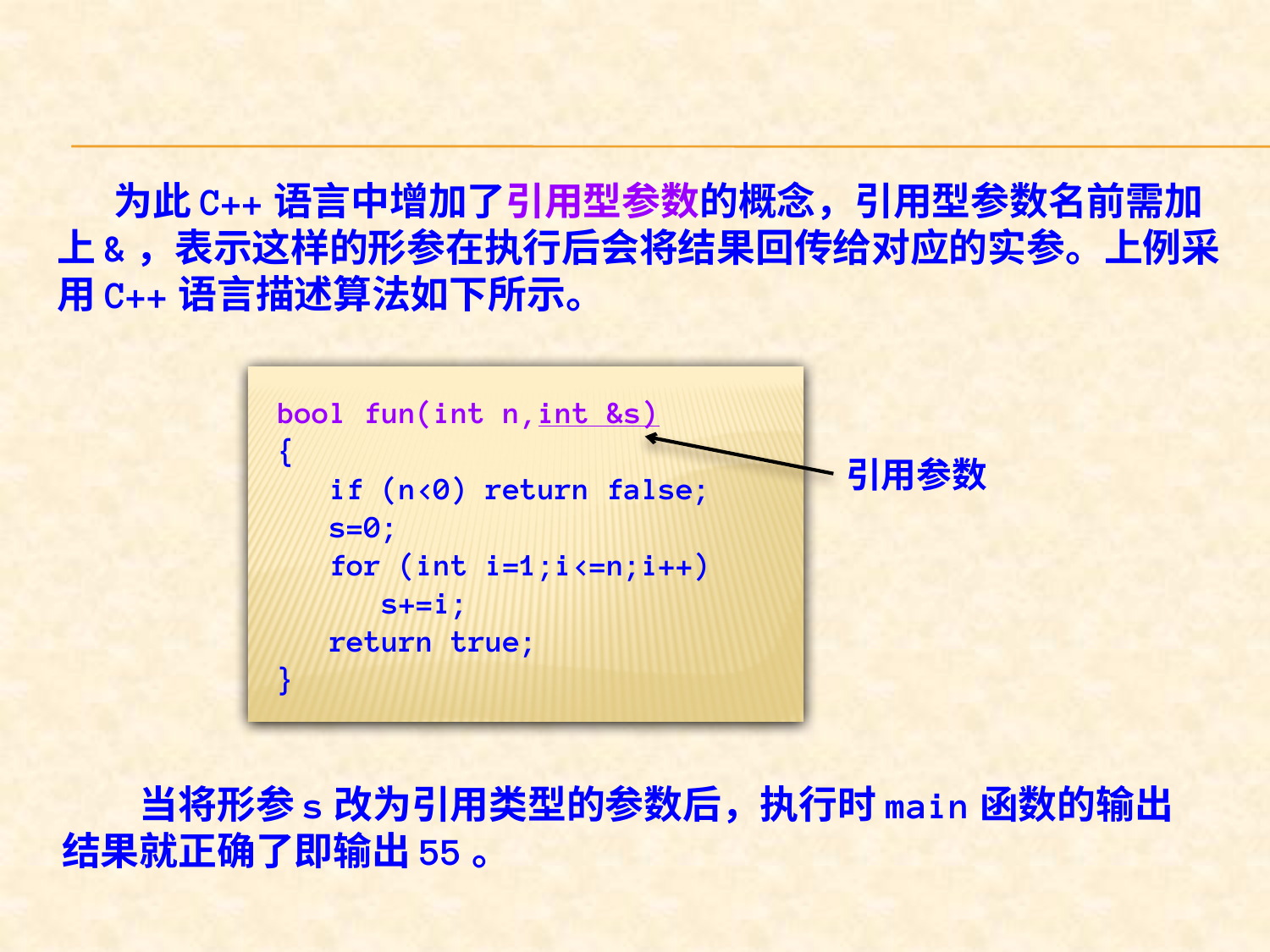

为此C++语言中增加了引用型参数的概念，引用型参数名前需加上&，表示这样的形参在执行后会将结果回传给对应的实参。上例采用C++语言描述算法如下所示。
bool fun(int n,int &s)
{
   if (n<0) return false;
   s=0;
   for (int i=1;i<=n;i++)
      s+=i;
   return true;
}

引用参数
　　当将形参s改为引用类型的参数后，执行时main函数的输出结果就正确了即输出55。